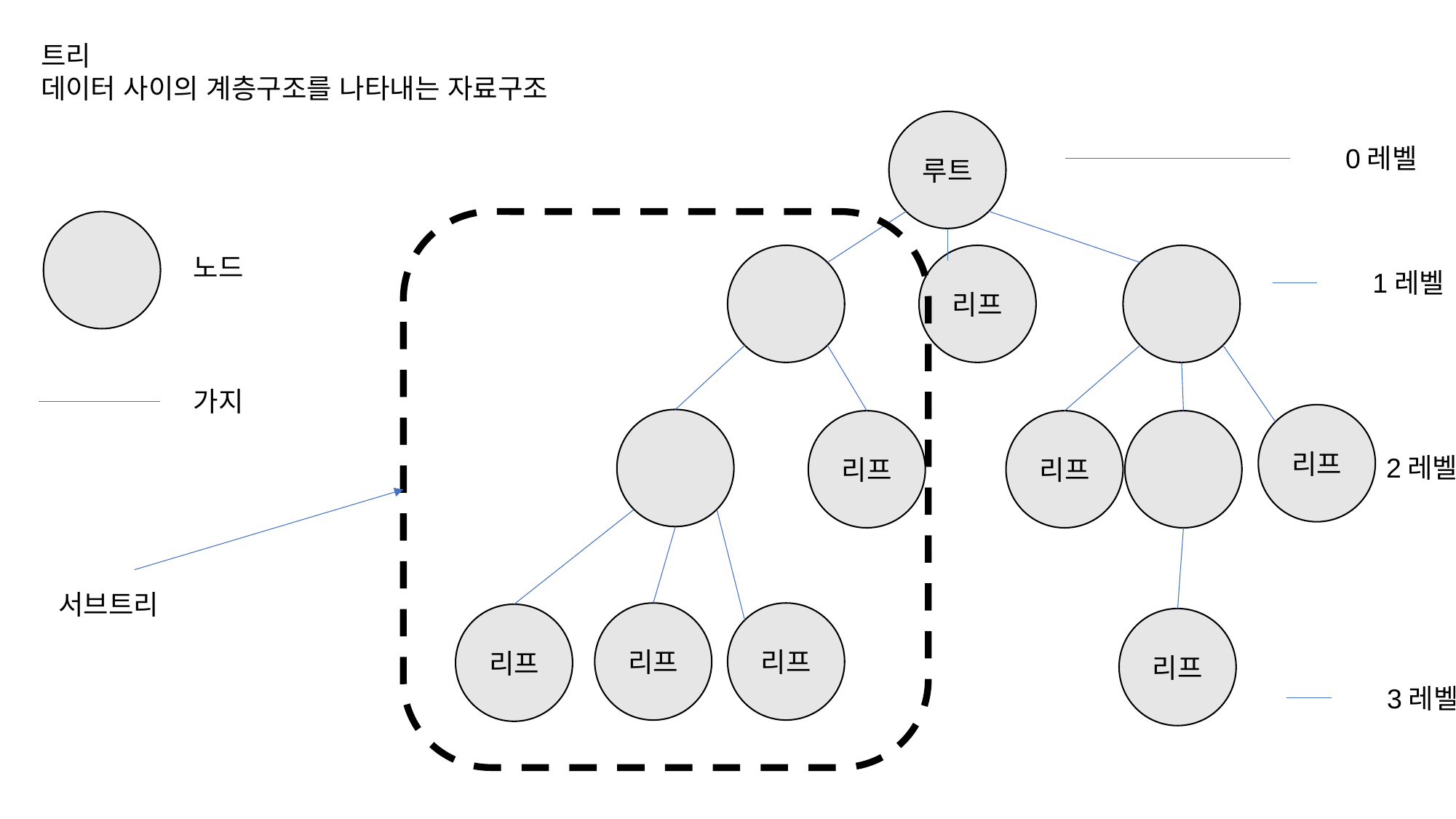

트리
데이터 사이의 계층구조를 나타내는 자료구조
루트
0레벨

노드

리프

1레벨
가지
리프

리프
리프

2레벨
서브트리
리프
리프
리프
리프
3레벨